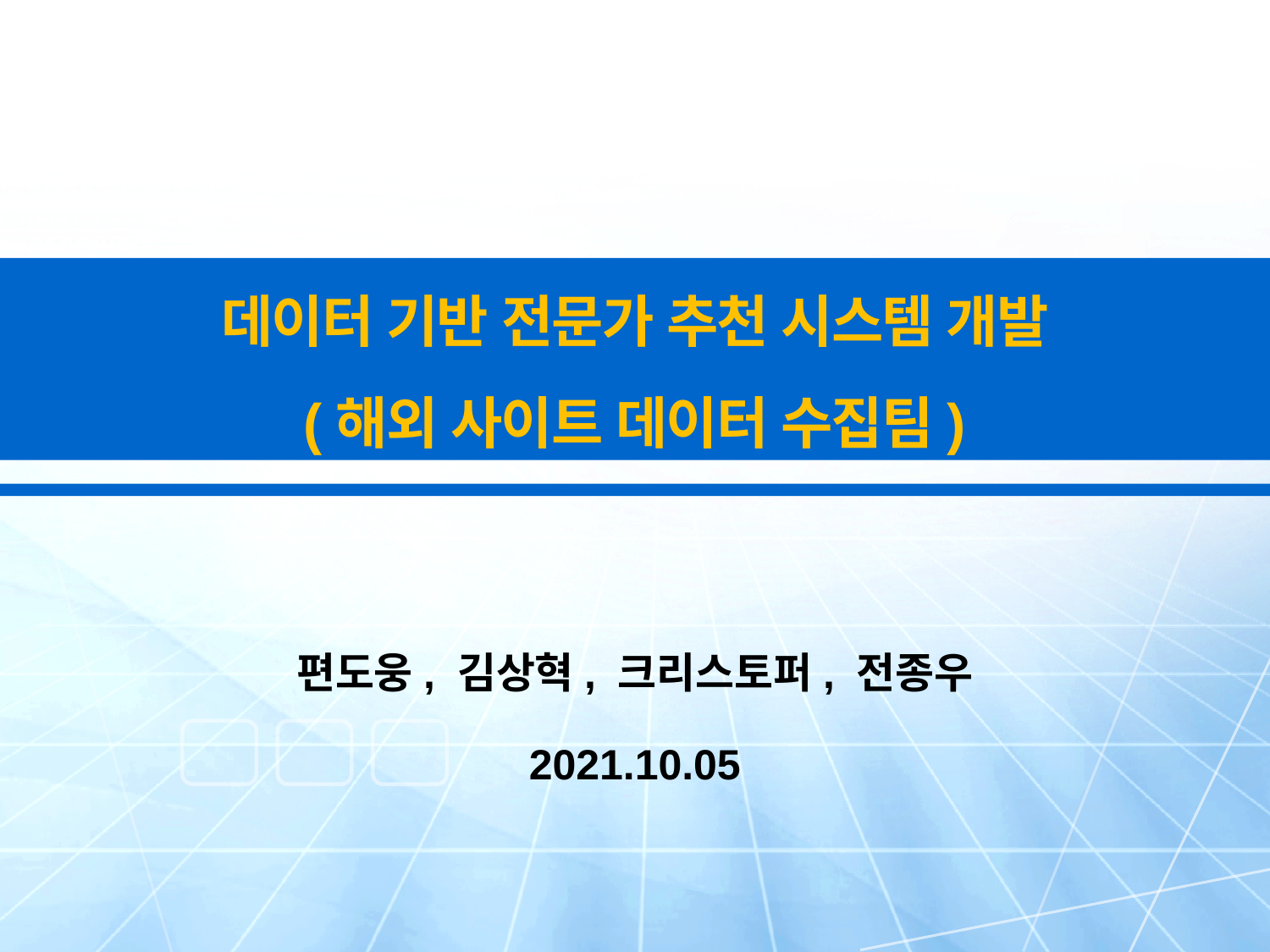

데이터 기반 전문가 추천 시스템 개발
(해외 사이트 데이터 수집팀)
편도웅, 김상혁, 크리스토퍼, 전종우

2021.10.05